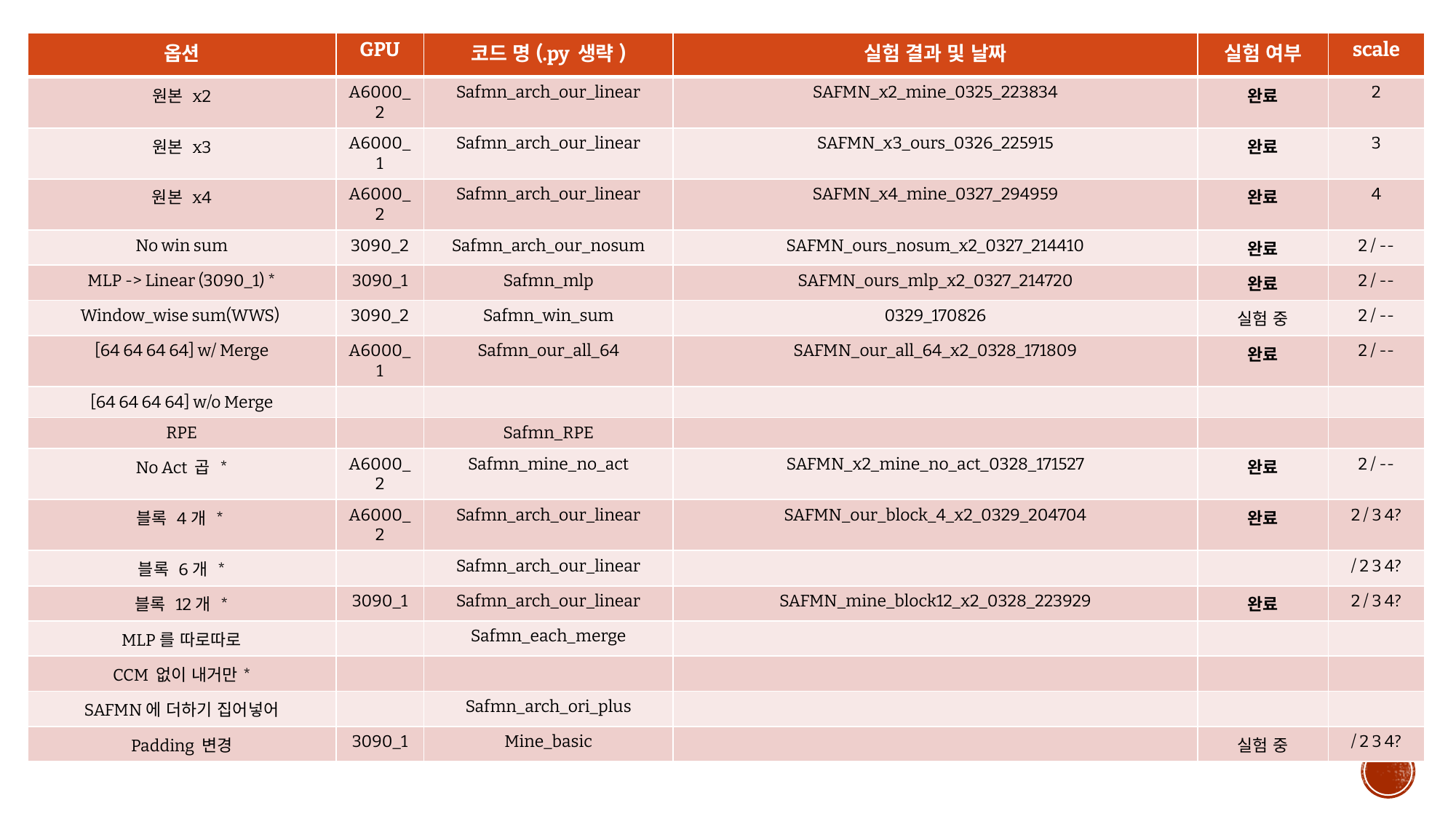

| 옵션 | GPU | 코드 명(.py 생략) | 실험 결과 및 날짜 | 실험 여부 | scale |
| --- | --- | --- | --- | --- | --- |
| 원본 x2 | A6000\_2 | Safmn\_arch\_our\_linear | SAFMN\_x2\_mine\_0325\_223834 | 완료 | 2 |
| 원본 x3 | A6000\_1 | Safmn\_arch\_our\_linear | SAFMN\_x3\_ours\_0326\_225915 | 완료 | 3 |
| 원본 x4 | A6000\_2 | Safmn\_arch\_our\_linear | SAFMN\_x4\_mine\_0327\_294959 | 완료 | 4 |
| No win sum | 3090\_2 | Safmn\_arch\_our\_nosum | SAFMN\_ours\_nosum\_x2\_0327\_214410 | 완료 | 2 / -- |
| MLP -> Linear (3090\_1) \* | 3090\_1 | Safmn\_mlp | SAFMN\_ours\_mlp\_x2\_0327\_214720 | 완료 | 2 / -- |
| Window\_wise sum(WWS) | 3090\_2 | Safmn\_win\_sum | 0329\_170826 | 실험 중 | 2 / -- |
| [64 64 64 64] w/ Merge | A6000\_1 | Safmn\_our\_all\_64 | SAFMN\_our\_all\_64\_x2\_0328\_171809 | 완료 | 2 / -- |
| [64 64 64 64] w/o Merge |  |  |  |  |  |
| RPE |  | Safmn\_RPE |  |  |  |
| No Act 곱 \* | A6000\_2 | Safmn\_mine\_no\_act | SAFMN\_x2\_mine\_no\_act\_0328\_171527 | 완료 | 2 / -- |
| 블록 4개 \* | A6000\_2 | Safmn\_arch\_our\_linear | SAFMN\_our\_block\_4\_x2\_0329\_204704 | 완료 | 2 / 3 4? |
| 블록 6개 \* |  | Safmn\_arch\_our\_linear |  |  | / 2 3 4? |
| 블록 12개 \* | 3090\_1 | Safmn\_arch\_our\_linear | SAFMN\_mine\_block12\_x2\_0328\_223929 | 완료 | 2 / 3 4? |
| MLP를 따로따로 |  | Safmn\_each\_merge |  |  |  |
| CCM 없이 내거만\* |  |  |  |  |  |
| SAFMN에 더하기 집어넣어 |  | Safmn\_arch\_ori\_plus |  |  |  |
| Padding 변경 | 3090\_1 | Mine\_basic |  | 실험 중 | / 2 3 4? |